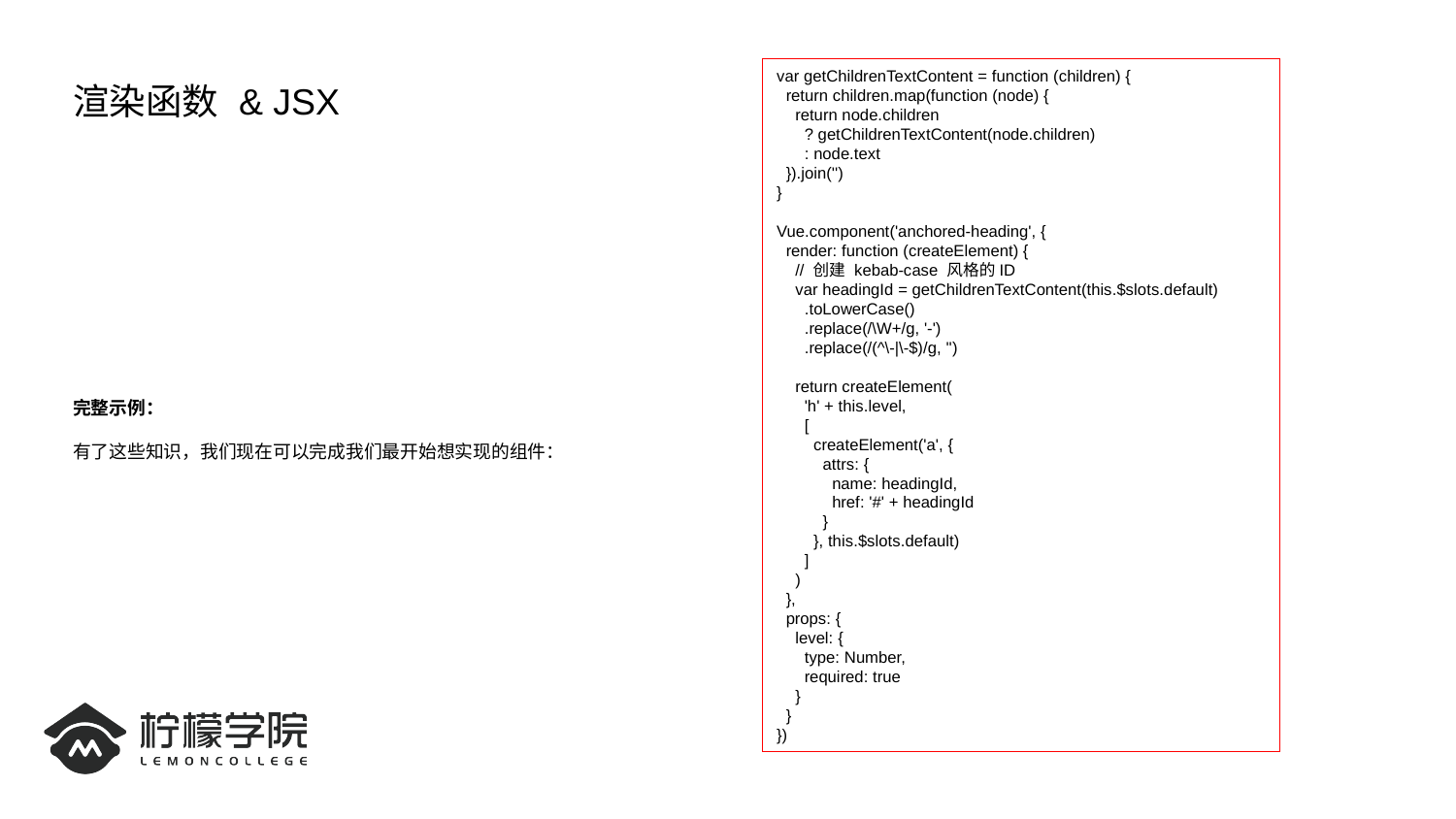

# 渲染函数 & JSX
var getChildrenTextContent = function (children) {
  return children.map(function (node) {
    return node.children
      ? getChildrenTextContent(node.children)
      : node.text
  }).join('')
}

Vue.component('anchored-heading', {
  render: function (createElement) {
    // 创建 kebab-case 风格的ID
    var headingId = getChildrenTextContent(this.$slots.default)
      .toLowerCase()
      .replace(/\W+/g, '-')
      .replace(/(^\-|\-$)/g, '')

    return createElement(
      'h' + this.level,
      [
        createElement('a', {
          attrs: {
            name: headingId,
            href: '#' + headingId
          }
        }, this.$slots.default)
      ]
    )
  },
  props: {
    level: {
      type: Number,
      required: true
    }
  }
})
完整示例：

有了这些知识，我们现在可以完成我们最开始想实现的组件：